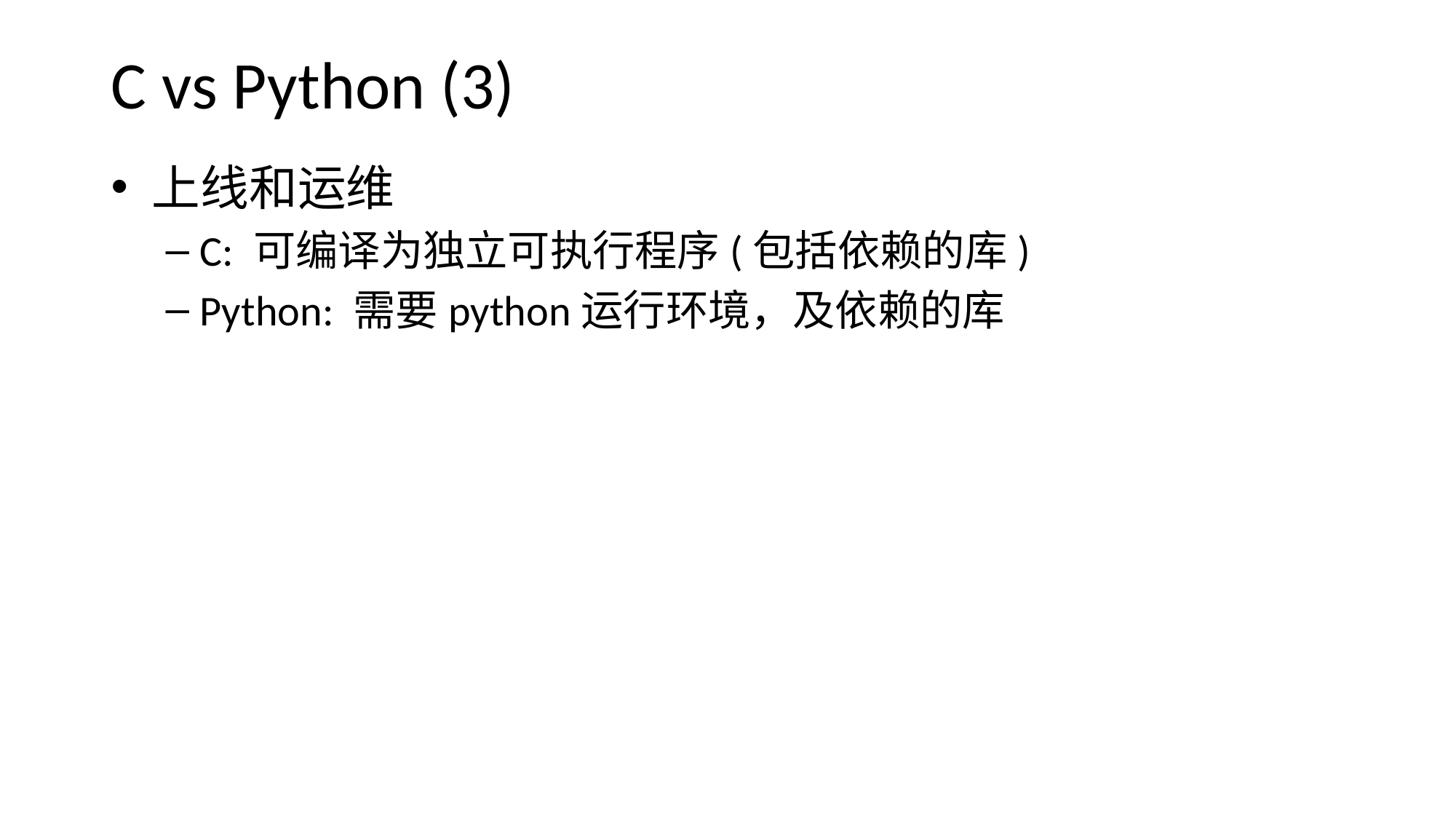

# C vs Python (3)
上线和运维
C: 可编译为独立可执行程序(包括依赖的库)
Python: 需要python运行环境，及依赖的库